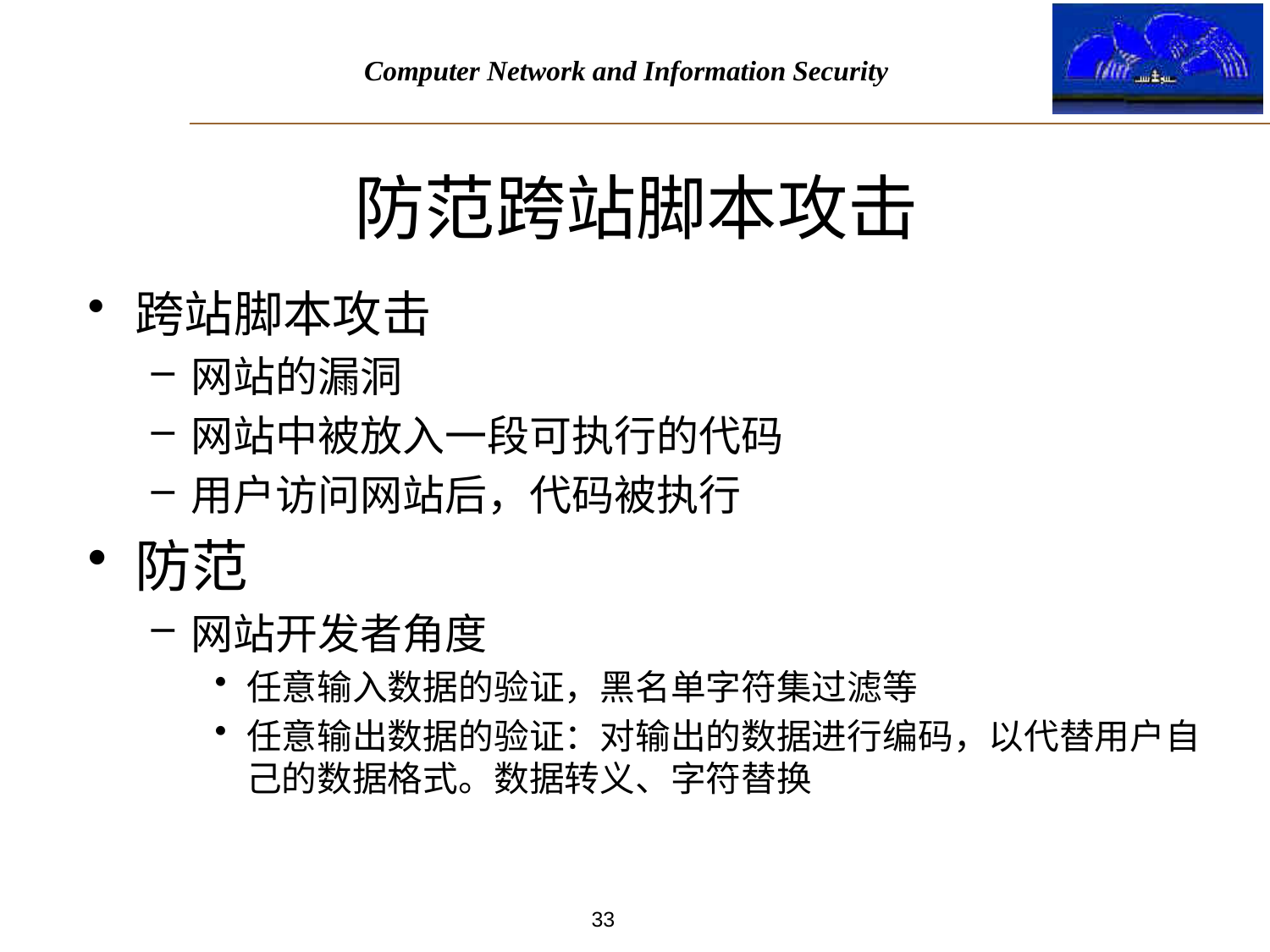

防范跨站脚本攻击
跨站脚本攻击
网站的漏洞
网站中被放入一段可执行的代码
用户访问网站后，代码被执行
防范
网站开发者角度
任意输入数据的验证，黑名单字符集过滤等
任意输出数据的验证：对输出的数据进行编码，以代替用户自己的数据格式。数据转义、字符替换

33